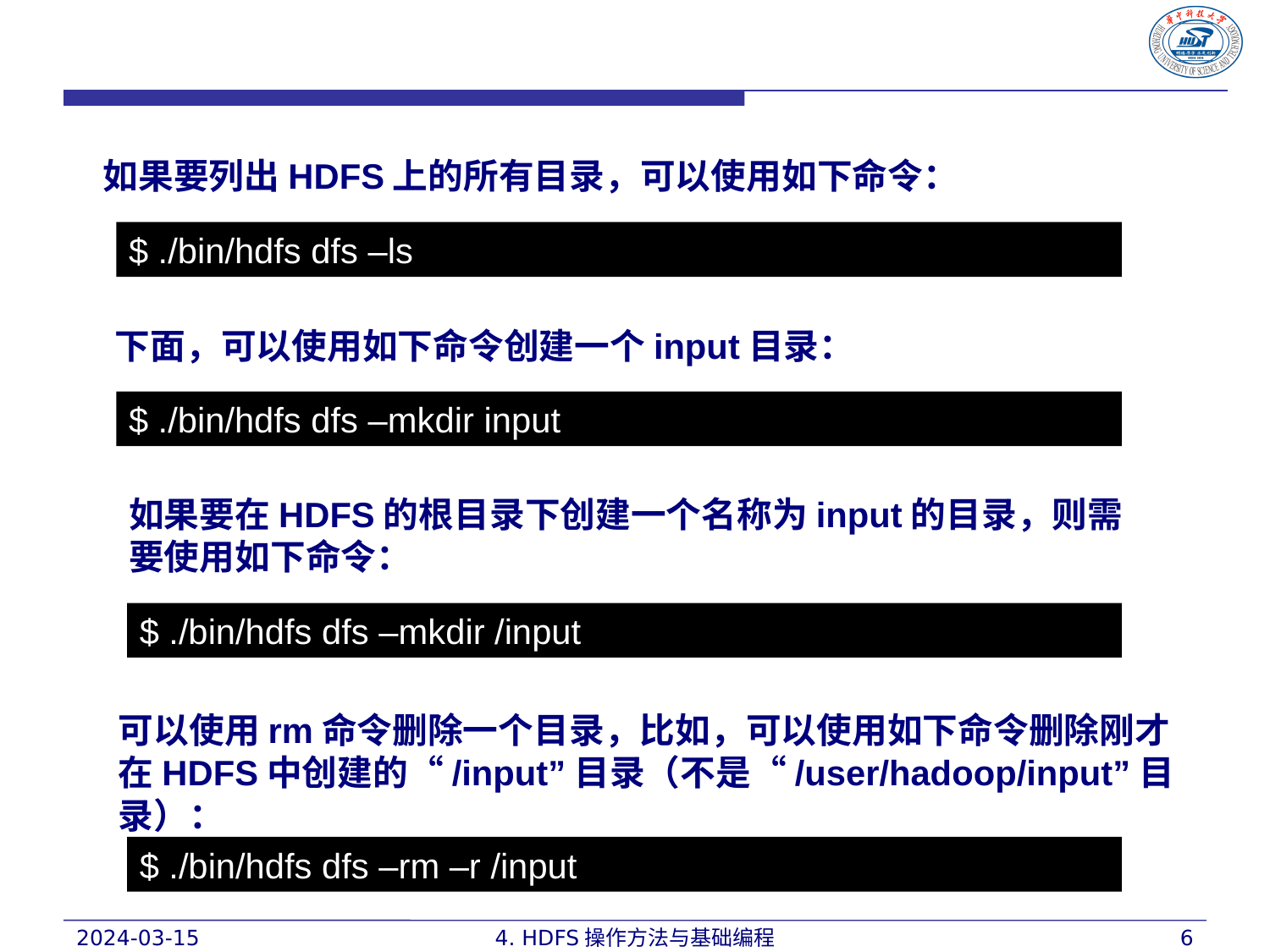

如果要列出HDFS上的所有目录，可以使用如下命令：
$ ./bin/hdfs dfs –ls
下面，可以使用如下命令创建一个input目录：
$ ./bin/hdfs dfs –mkdir input
如果要在HDFS的根目录下创建一个名称为input的目录，则需要使用如下命令：
$ ./bin/hdfs dfs –mkdir /input
可以使用rm命令删除一个目录，比如，可以使用如下命令删除刚才在HDFS中创建的“/input”目录（不是“/user/hadoop/input”目录）：
$ ./bin/hdfs dfs –rm –r /input
2024-03-15
4. HDFS操作方法与基础编程
6